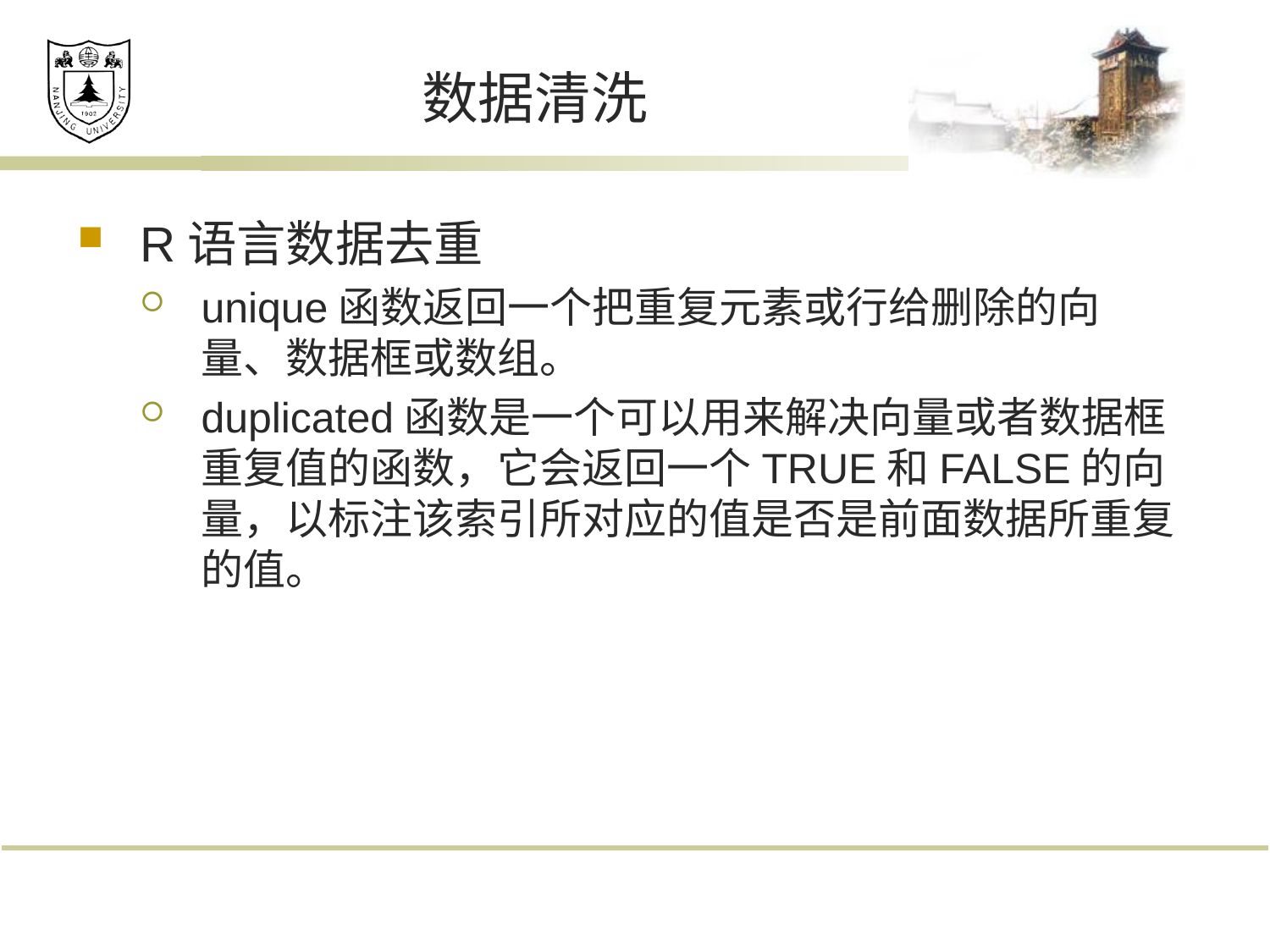

# 数据清洗
R语言数据去重
unique函数返回一个把重复元素或行给删除的向量、数据框或数组。
duplicated函数是一个可以用来解决向量或者数据框重复值的函数，它会返回一个TRUE和FALSE的向量，以标注该索引所对应的值是否是前面数据所重复的值。